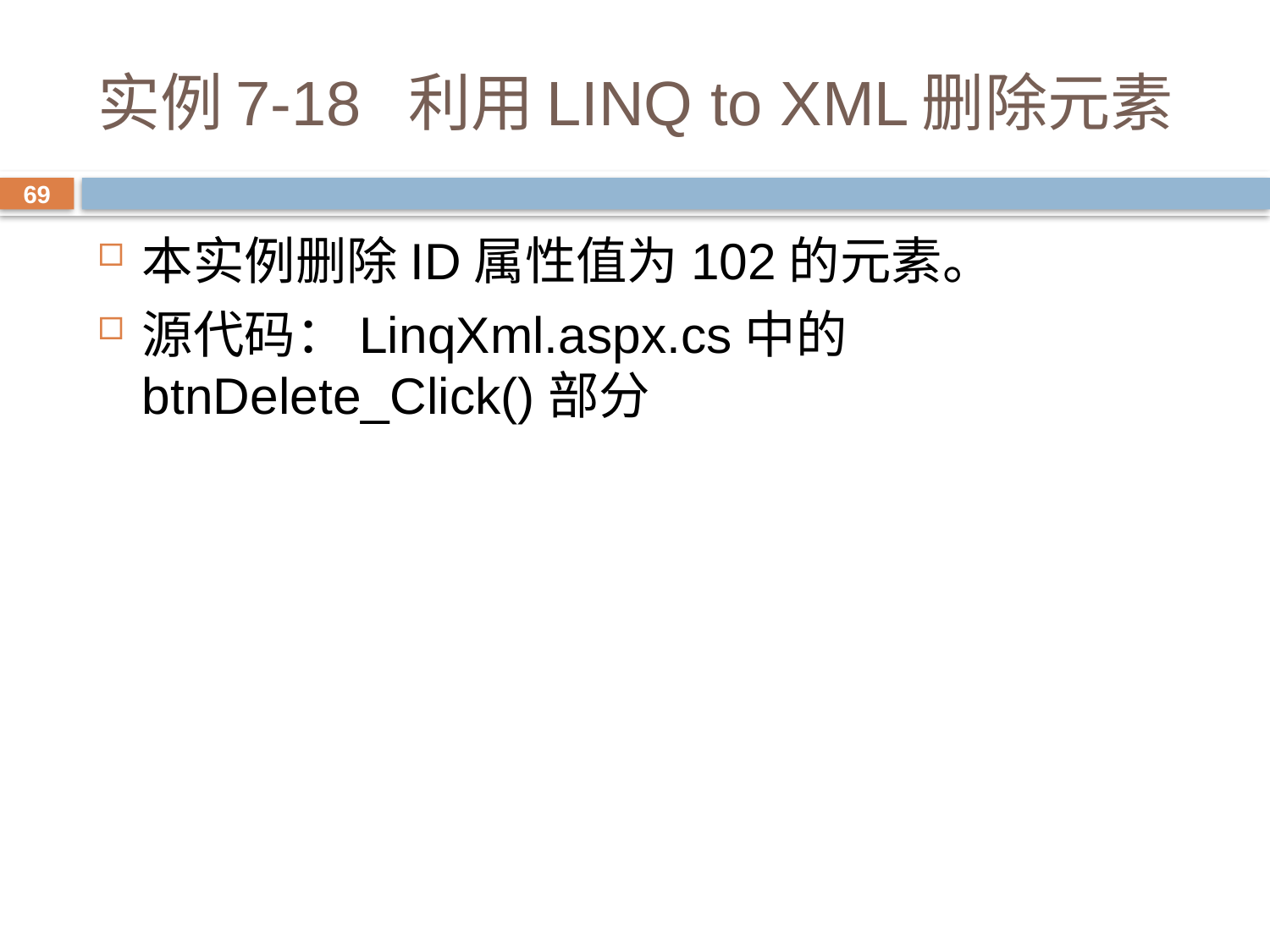

# 实例7-18  利用LINQ to XML删除元素
69
本实例删除ID属性值为102的元素。
源代码：LinqXml.aspx.cs中的btnDelete_Click()部分